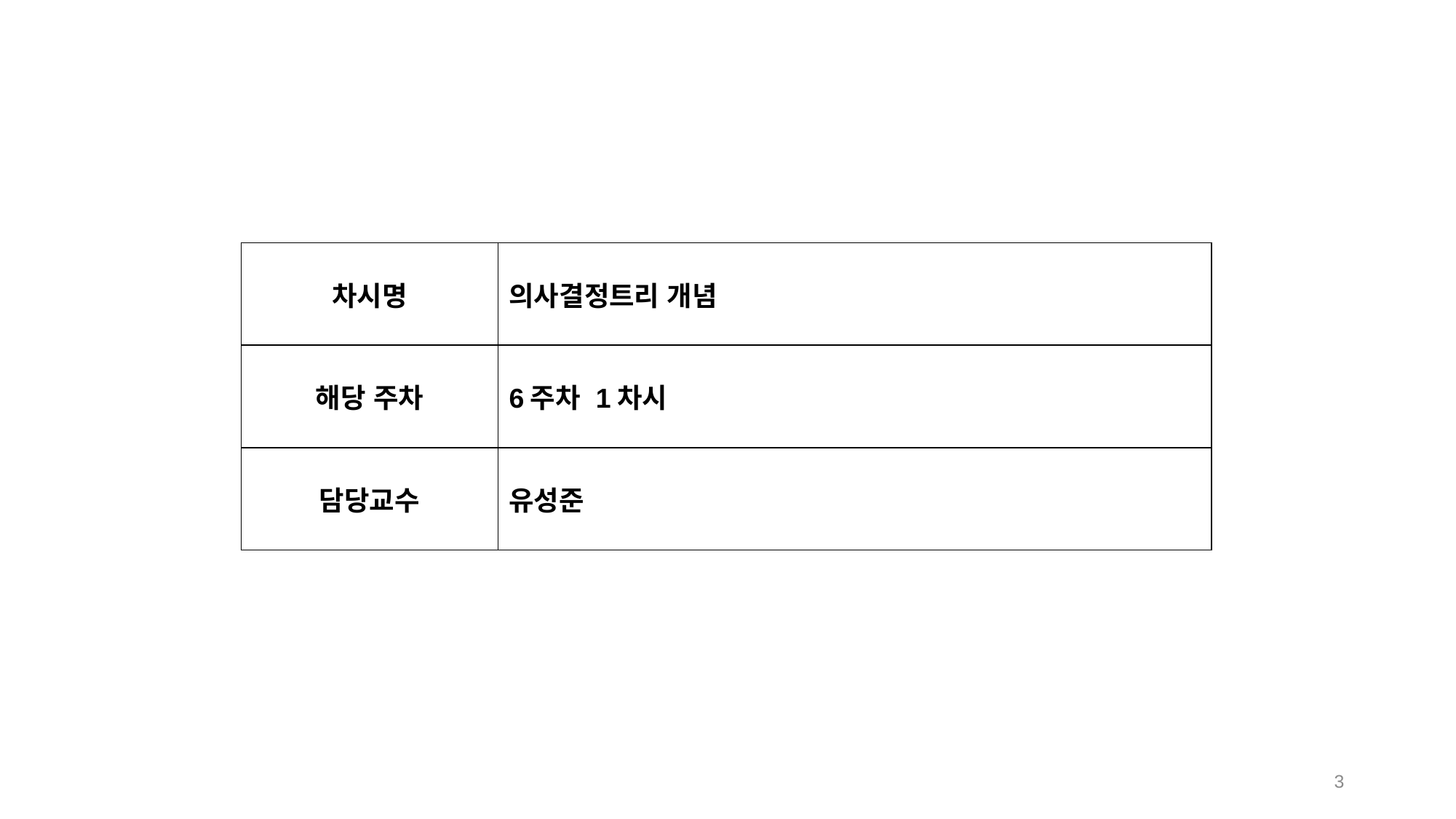

| 차시명 | 의사결정트리 개념 |
| --- | --- |
| 해당 주차 | 6주차 1차시 |
| 담당교수 | 유성준 |
3